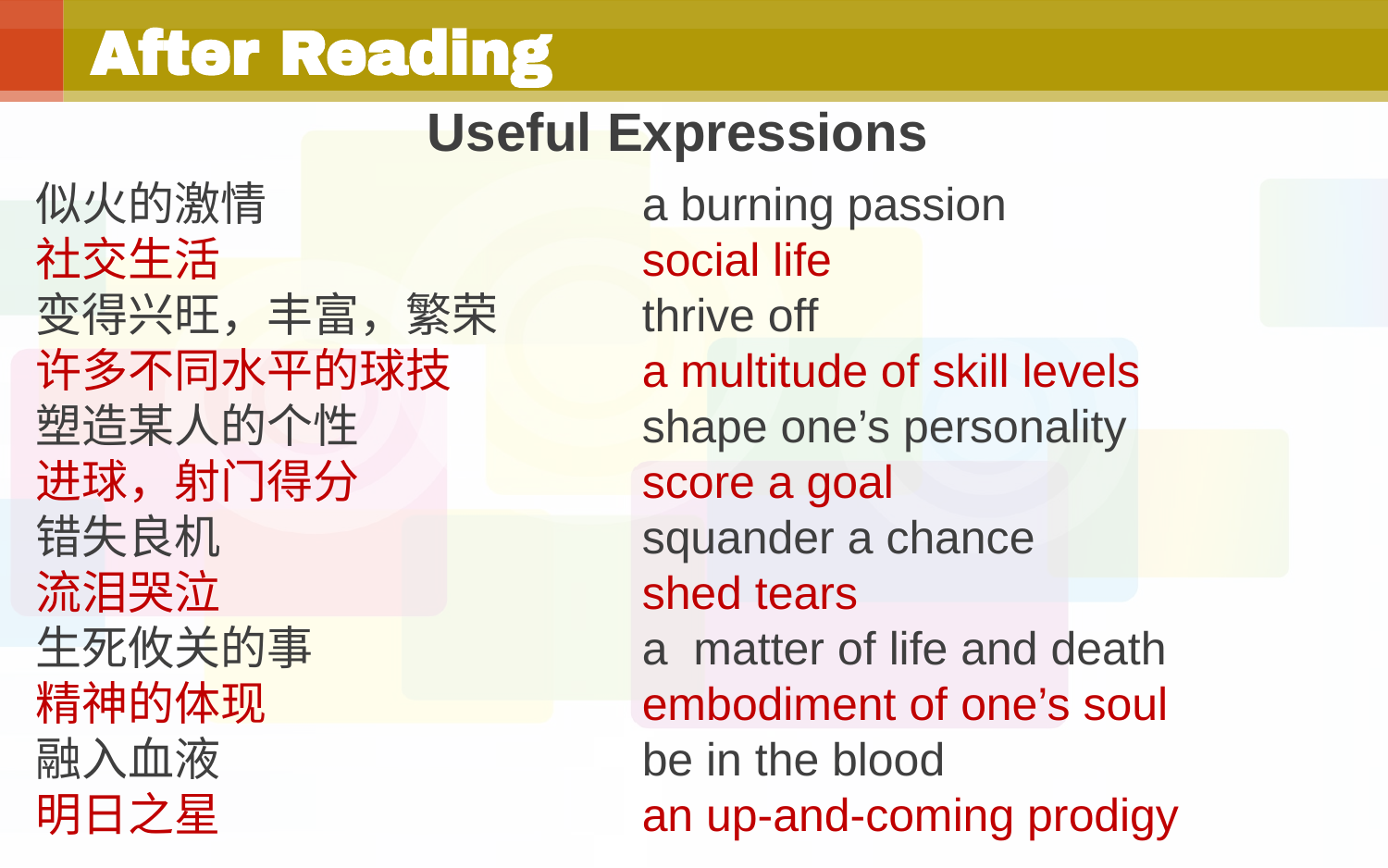

# After Reading
Useful Expressions
a burning passion
social life
thrive off
a multitude of skill levels
shape one’s personality
score a goal
squander a chance
shed tears
a  matter of life and death
embodiment of one’s soul
be in the blood
an up-and-coming prodigy
似火的激情
社交生活
变得兴旺，丰富，繁荣
许多不同水平的球技
塑造某人的个性
进球，射门得分
错失良机
流泪哭泣
生死攸关的事
精神的体现
融入血液
明日之星